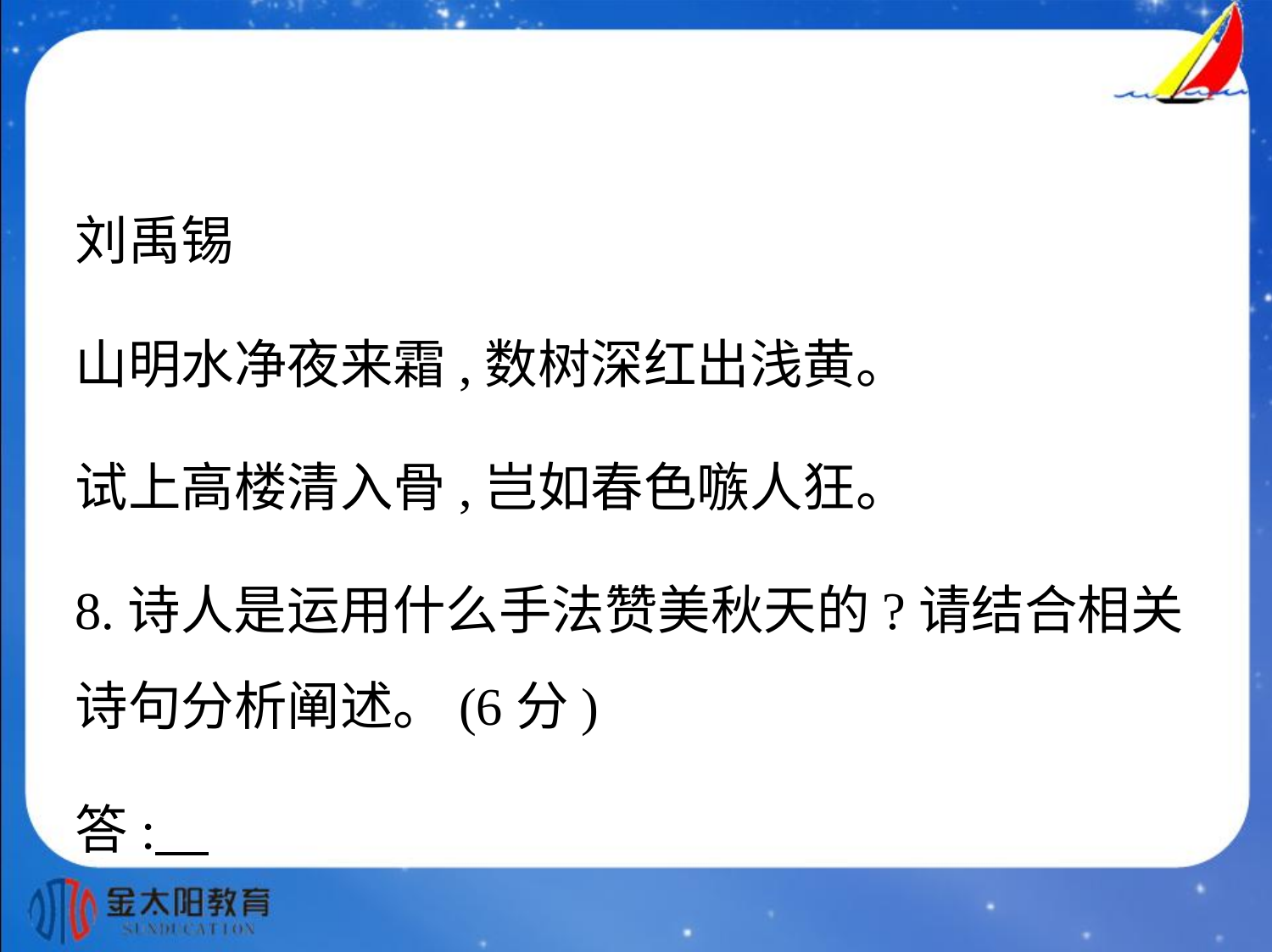

刘禹锡
山明水净夜来霜,数树深红出浅黄。
试上高楼清入骨,岂如春色嗾人狂。
8.诗人是运用什么手法赞美秋天的?请结合相关
诗句分析阐述。(6分)
答: